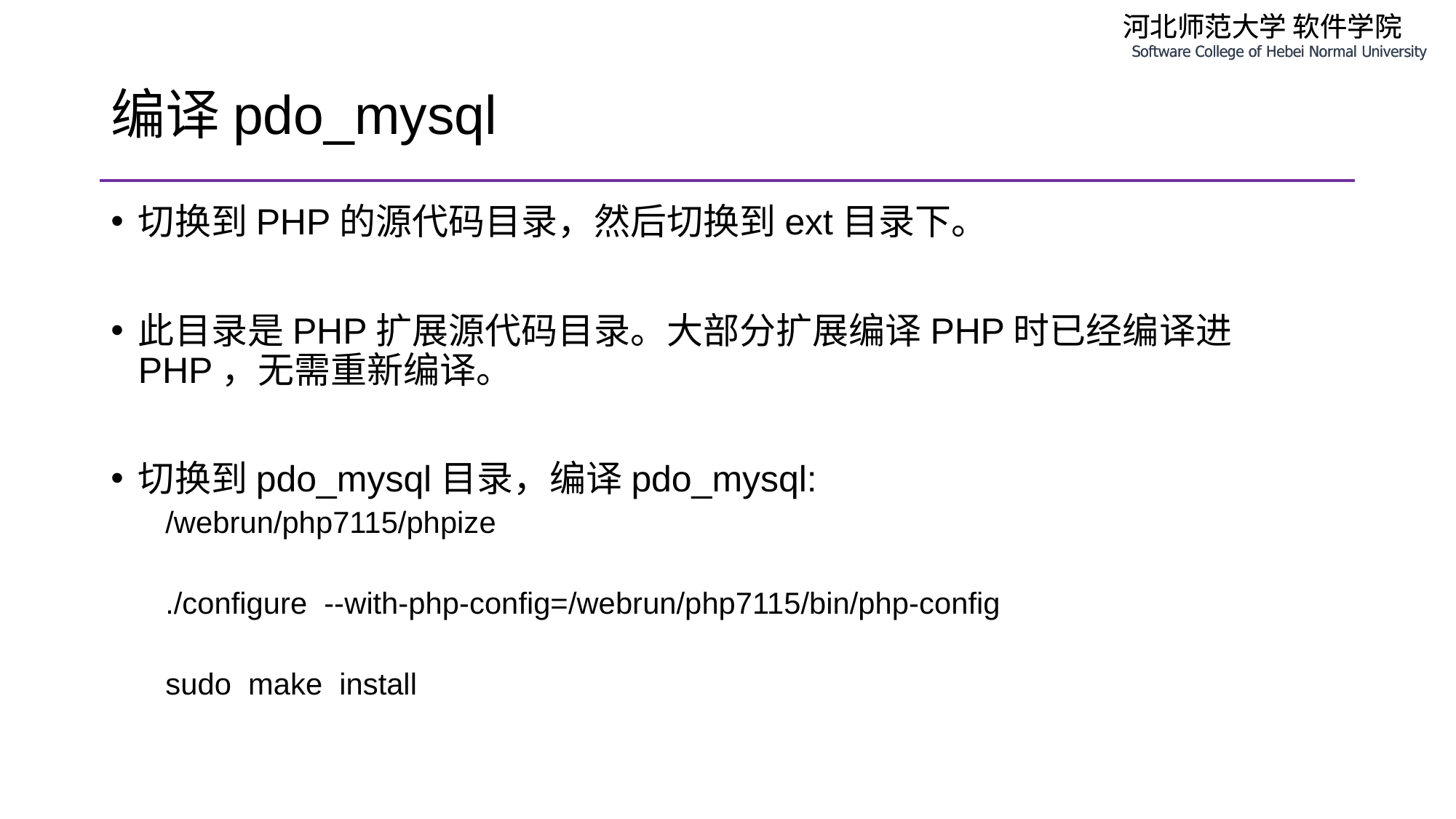

# 编译pdo_mysql
切换到PHP的源代码目录，然后切换到ext目录下。

此目录是PHP扩展源代码目录。大部分扩展编译PHP时已经编译进PHP，无需重新编译。

切换到pdo_mysql目录，编译pdo_mysql:
/webrun/php7115/phpize

./configure  --with-php-config=/webrun/php7115/bin/php-config

sudo  make  install